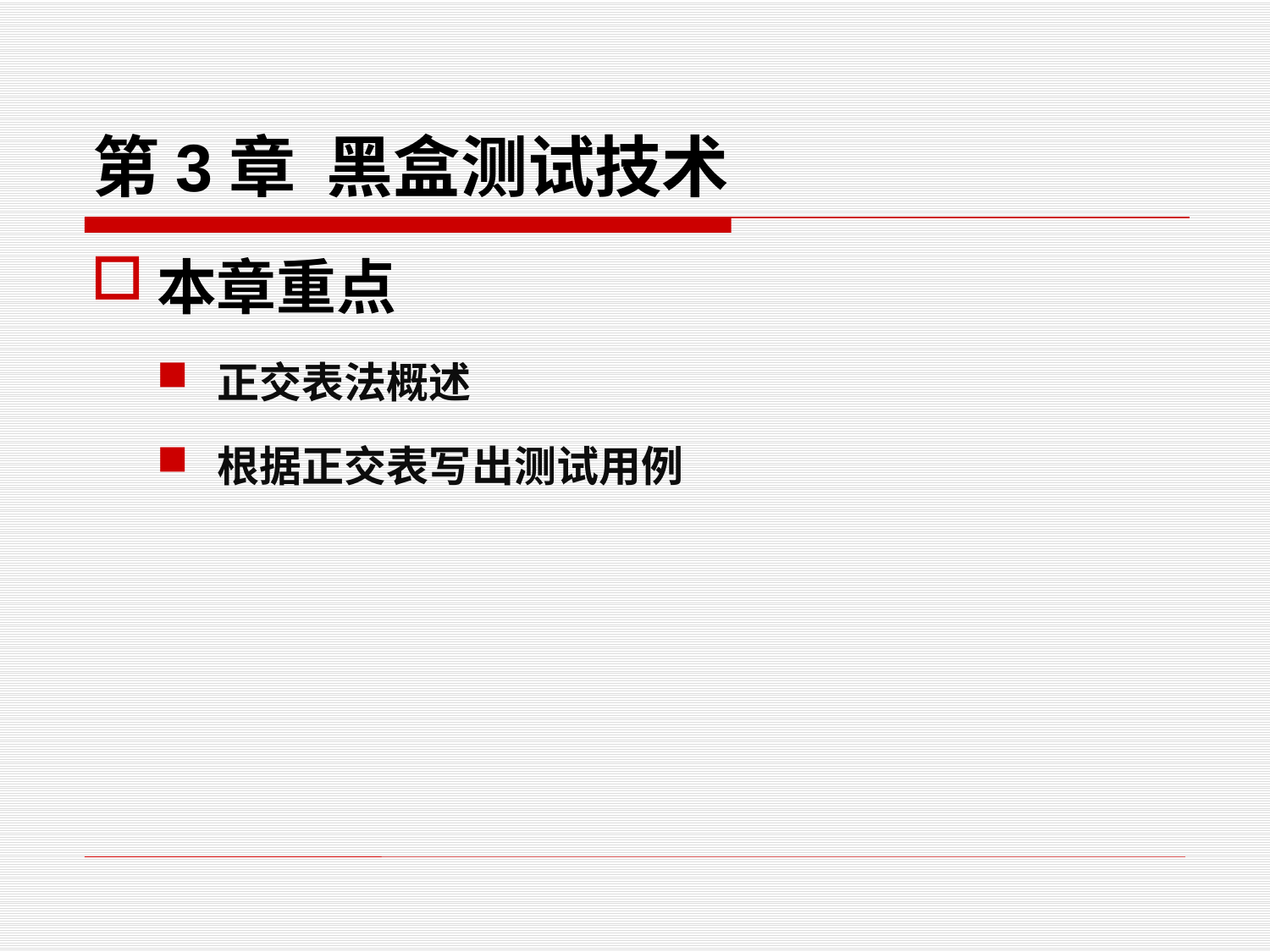

# 第3章  黑盒测试技术
本章重点
正交表法概述
根据正交表写出测试用例
3